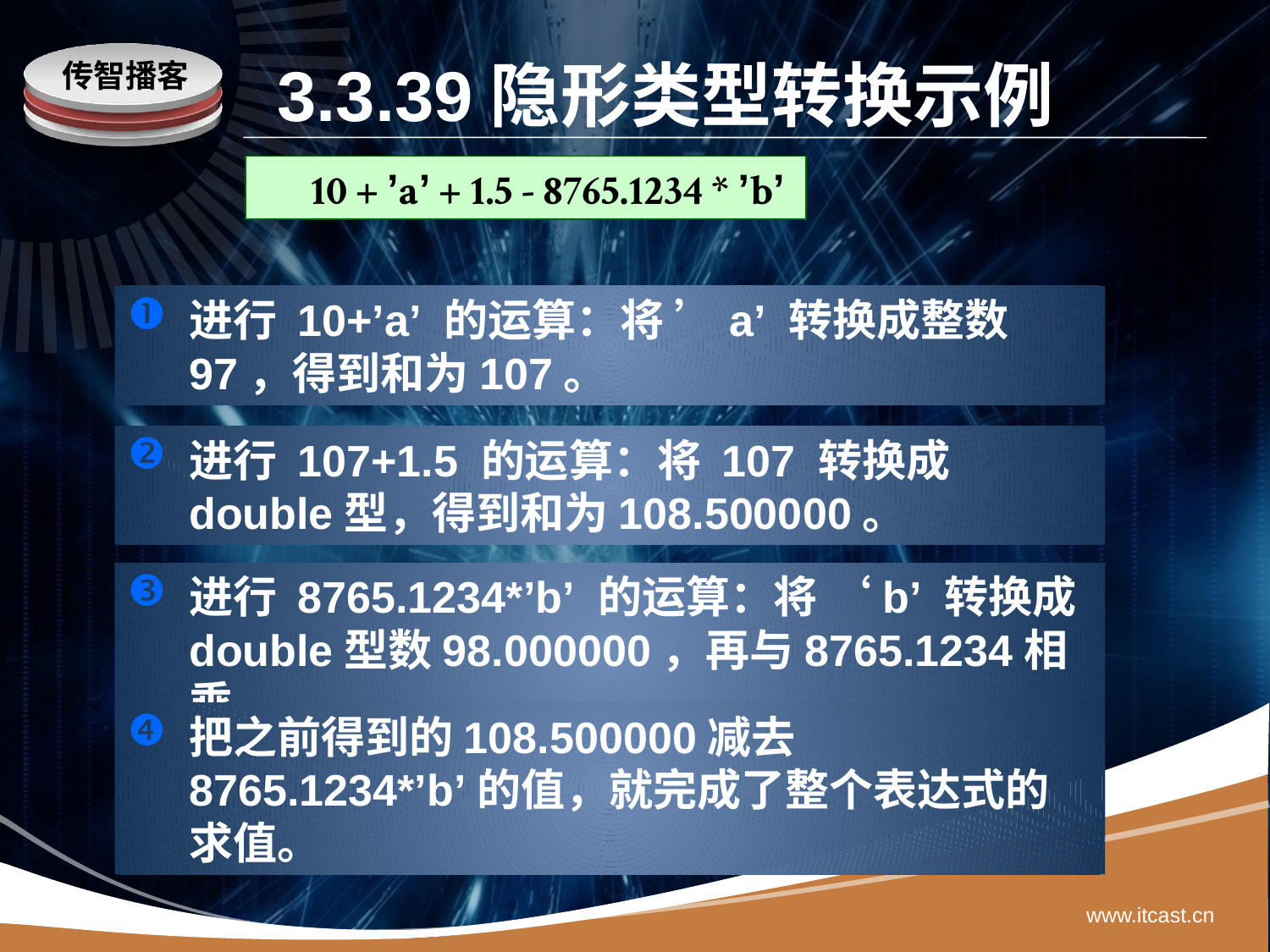

# 3.3.39隐形类型转换示例
      10 + ’a’ + 1.5 - 8765.1234 * ’b’

进行 10+’a’ 的运算：将 ’a’ 转换成整数97，得到和为107。
进行 107+1.5 的运算：将 107 转换成double型，得到和为108.500000。
进行 8765.1234*’b’ 的运算：将 ‘b’ 转换成double型数98.000000，再与8765.1234相乘。
把之前得到的108.500000减去8765.1234*’b’的值，就完成了整个表达式的求值。
www.itcast.cn